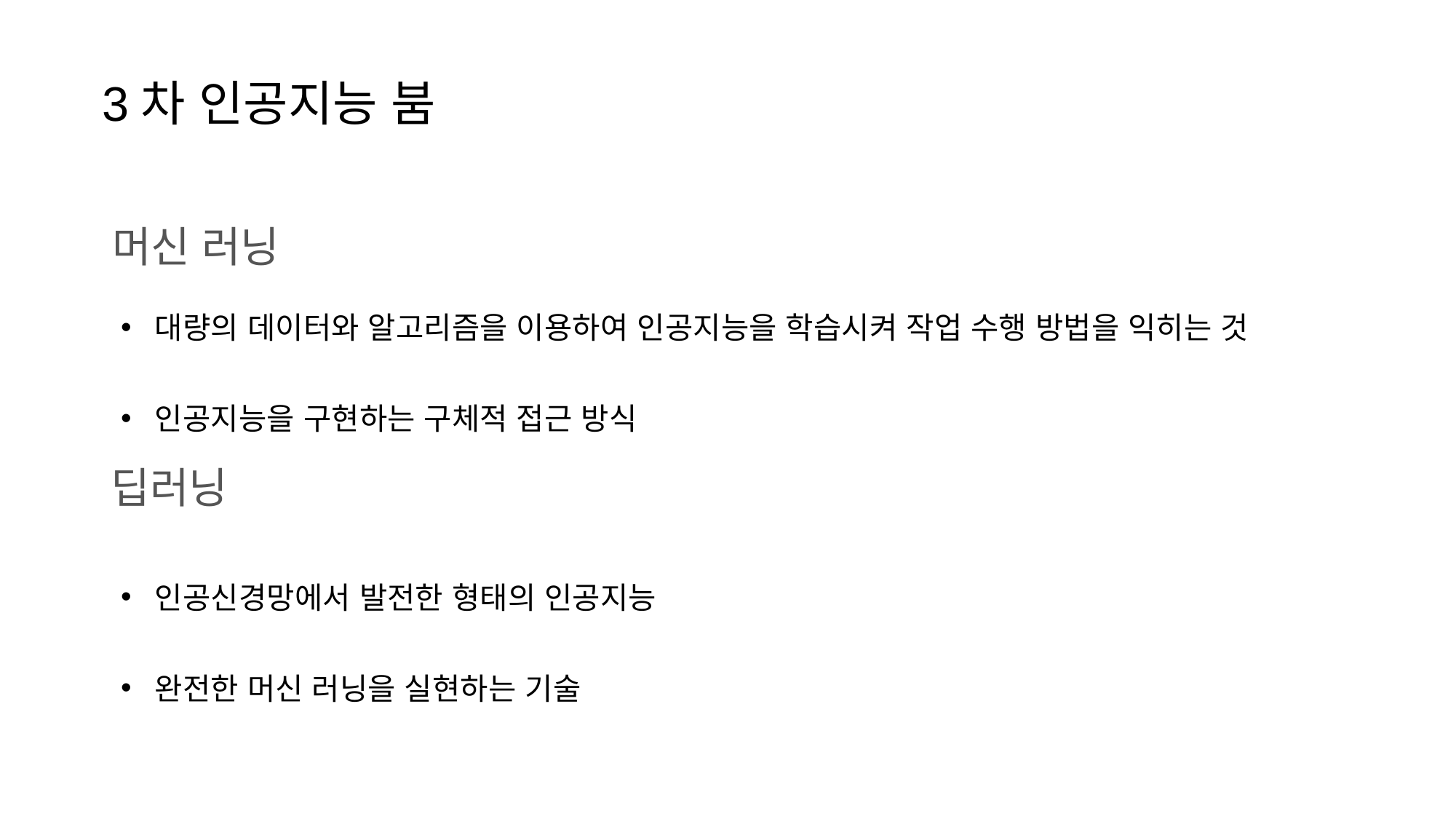

3차 인공지능 붐
머신 러닝
대량의 데이터와 알고리즘을 이용하여 인공지능을 학습시켜 작업 수행 방법을 익히는 것
인공지능을 구현하는 구체적 접근 방식
딥러닝
인공신경망에서 발전한 형태의 인공지능
완전한 머신 러닝을 실현하는 기술